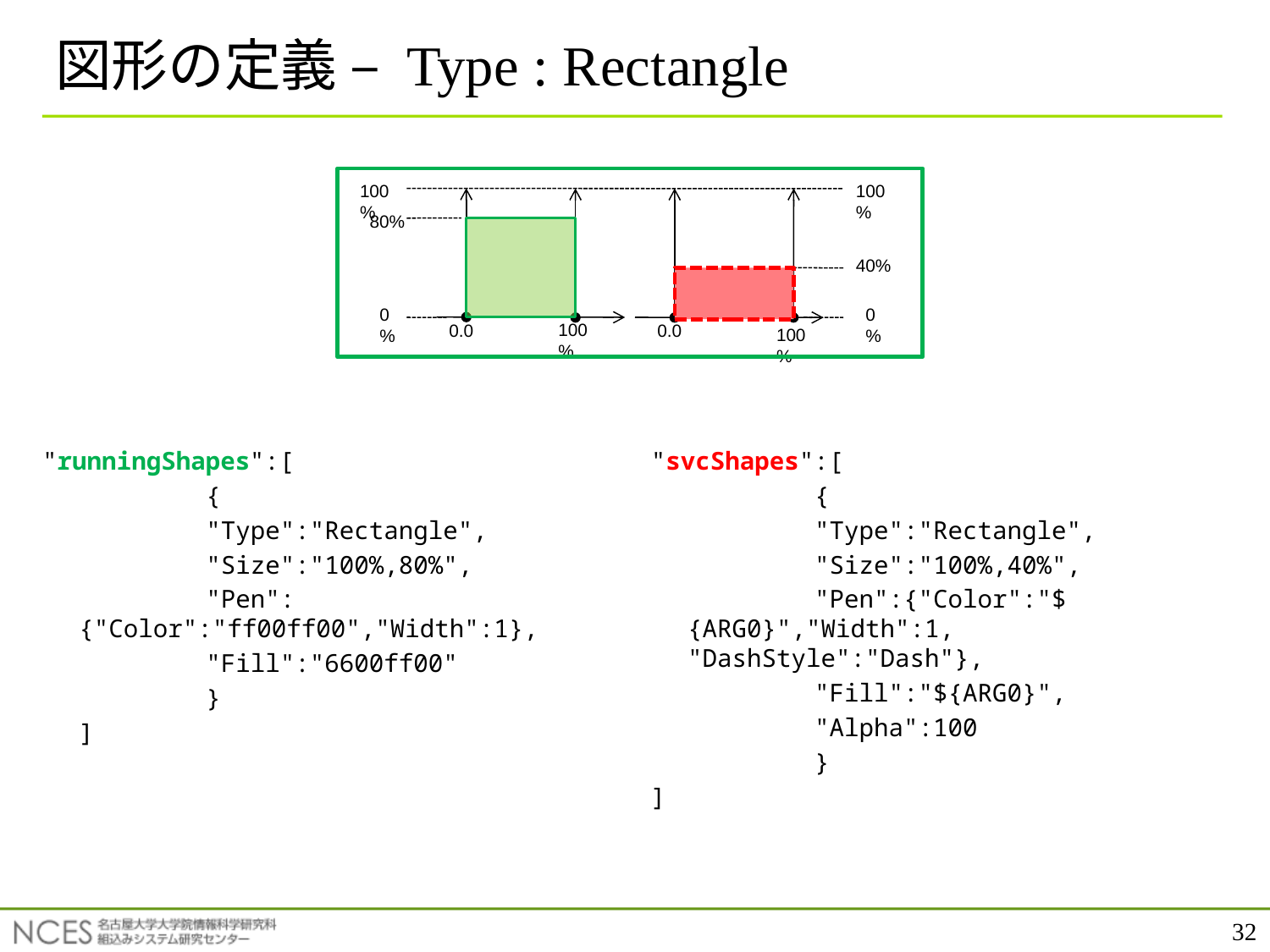

# 図形の定義 – Type : Rectangle

100%
100%
80%

40%

0%
0%
0.0
100%
0.0
100%

"runningShapes":[
		{
		"Type":"Rectangle",
		"Size":"100%,80%",
		"Pen":{"Color":"ff00ff00","Width":1},
		"Fill":"6600ff00"
		}
	]

"svcShapes":[
		{
		"Type":"Rectangle",
		"Size":"100%,40%",
		"Pen":{"Color":"${ARG0}","Width":1, 	"DashStyle":"Dash"},
		"Fill":"${ARG0}",
		"Alpha":100
		}
]

32